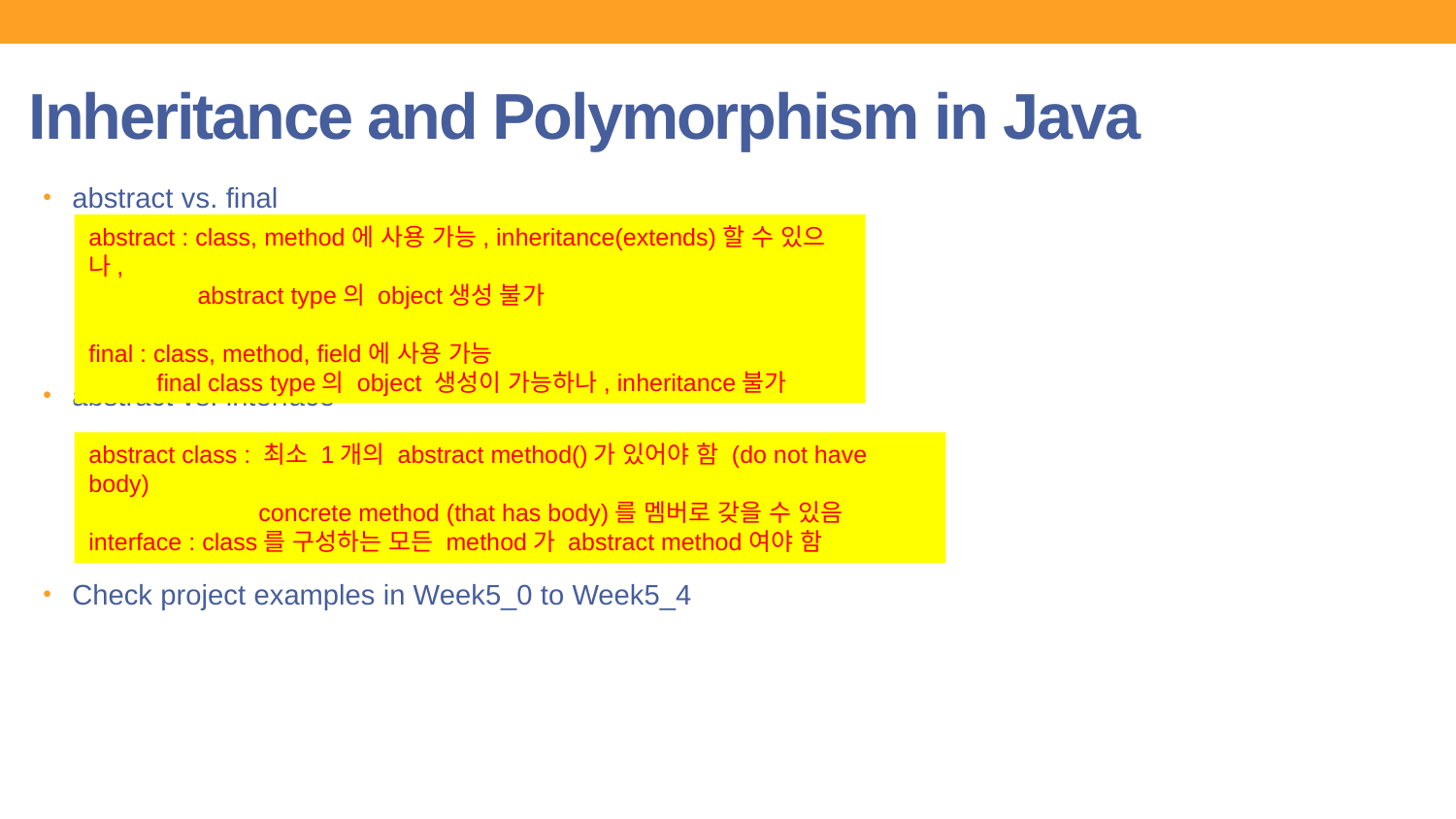

Inheritance and Polymorphism in Java
abstract vs. final

abstract vs. interface

Check project examples in Week5_0 to Week5_4

abstract : class, method에 사용 가능, inheritance(extends)할 수 있으나,
                abstract type의 object생성 불가

final : class, method, field에 사용 가능
          final class type의 object 생성이 가능하나, inheritance불가
abstract class : 최소 1개의 abstract method()가 있어야 함 (do not have body)
                         concrete method (that has body)를 멤버로 갖을 수 있음
interface : class를 구성하는 모든 method가 abstract method여야 함